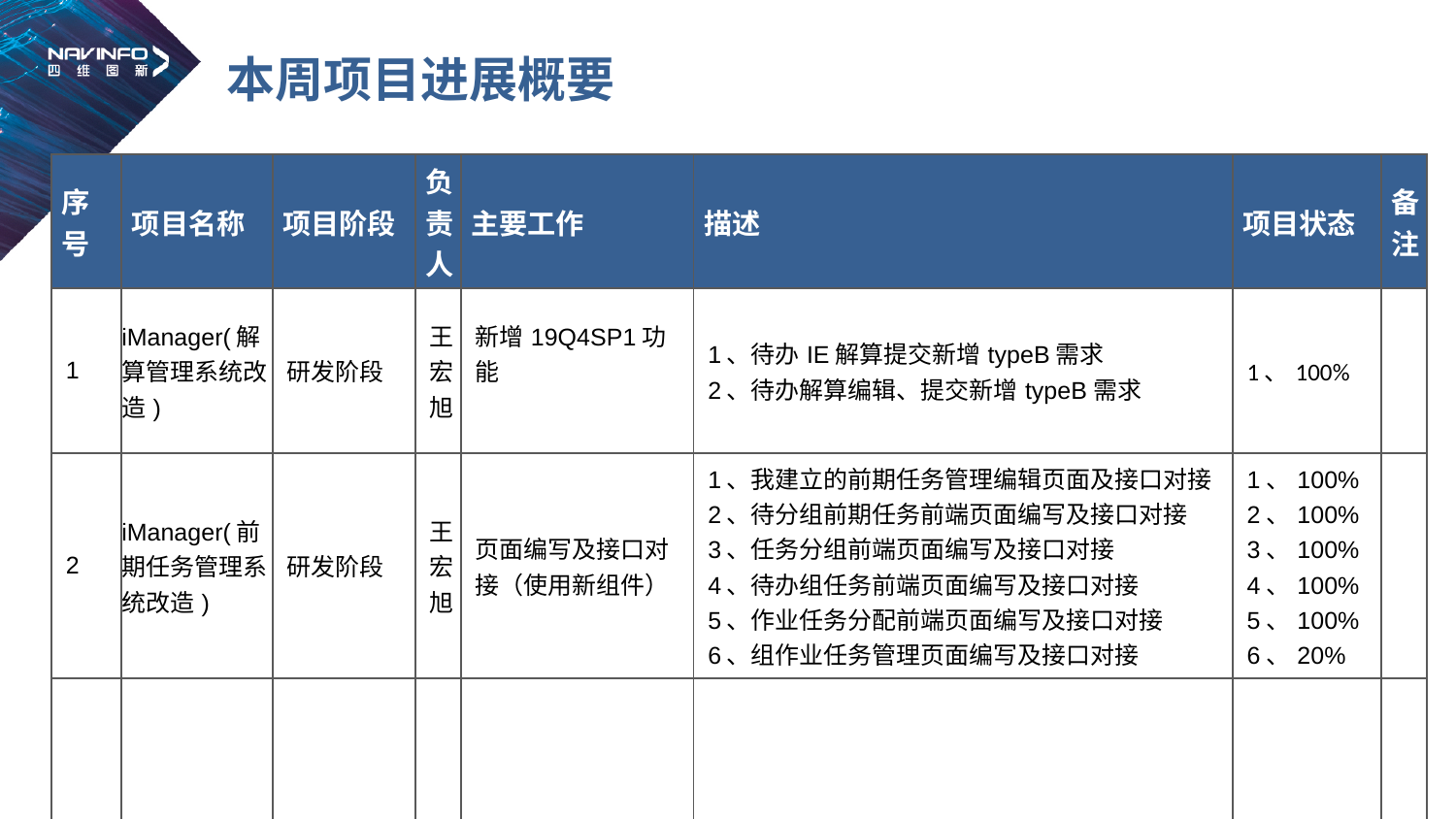

# 本周项目进展概要
| 序号 | 项目名称 | 项目阶段 | 负责人 | 主要工作 | 描述 | 项目状态 | 备注 |
| --- | --- | --- | --- | --- | --- | --- | --- |
| 1 | iManager(解算管理系统改造) | 研发阶段 | 王宏旭 | 新增19Q4SP1功能 | 1、待办IE解算提交新增typeB需求 2、待办解算编辑、提交新增typeB需求 | 1、100% |  |
| 2 | iManager(前期任务管理系统改造) | 研发阶段 | 王宏旭 | 页面编写及接口对接（使用新组件） | 1、我建立的前期任务管理编辑页面及接口对接 2、待分组前期任务前端页面编写及接口对接 3、任务分组前端页面编写及接口对接 4、待办组任务前端页面编写及接口对接 5、作业任务分配前端页面编写及接口对接 6、组作业任务管理页面编写及接口对接 | 1、100% 2、100% 3、100% 4、100% 5、100% 6、20% |  |
|  |  |  |  |  |  |  |  |